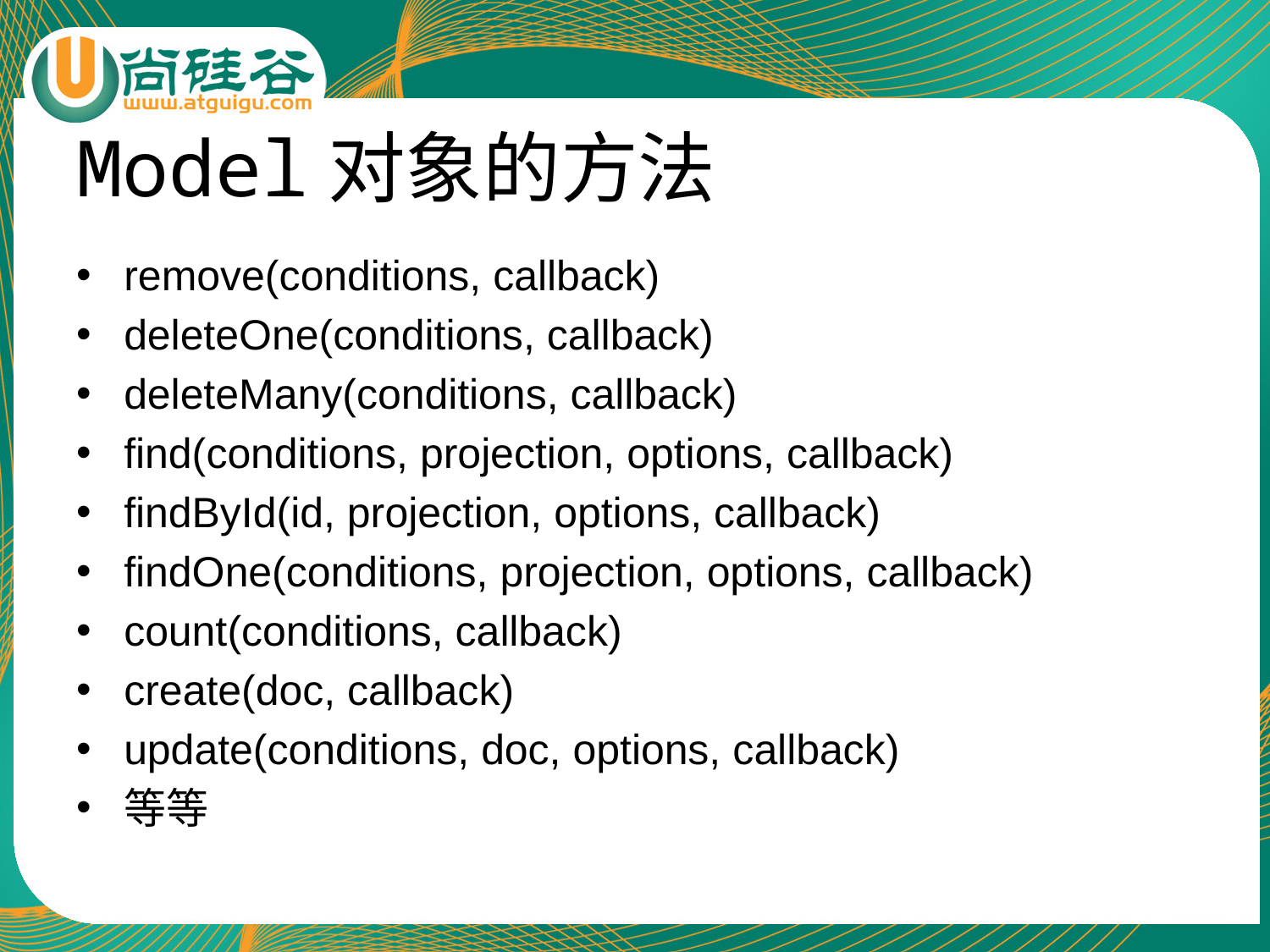

# Model对象的方法
remove(conditions, callback)
deleteOne(conditions, callback)
deleteMany(conditions, callback)
find(conditions, projection, options, callback)
findById(id, projection, options, callback)
findOne(conditions, projection, options, callback)
count(conditions, callback)
create(doc, callback)
update(conditions, doc, options, callback)
等等